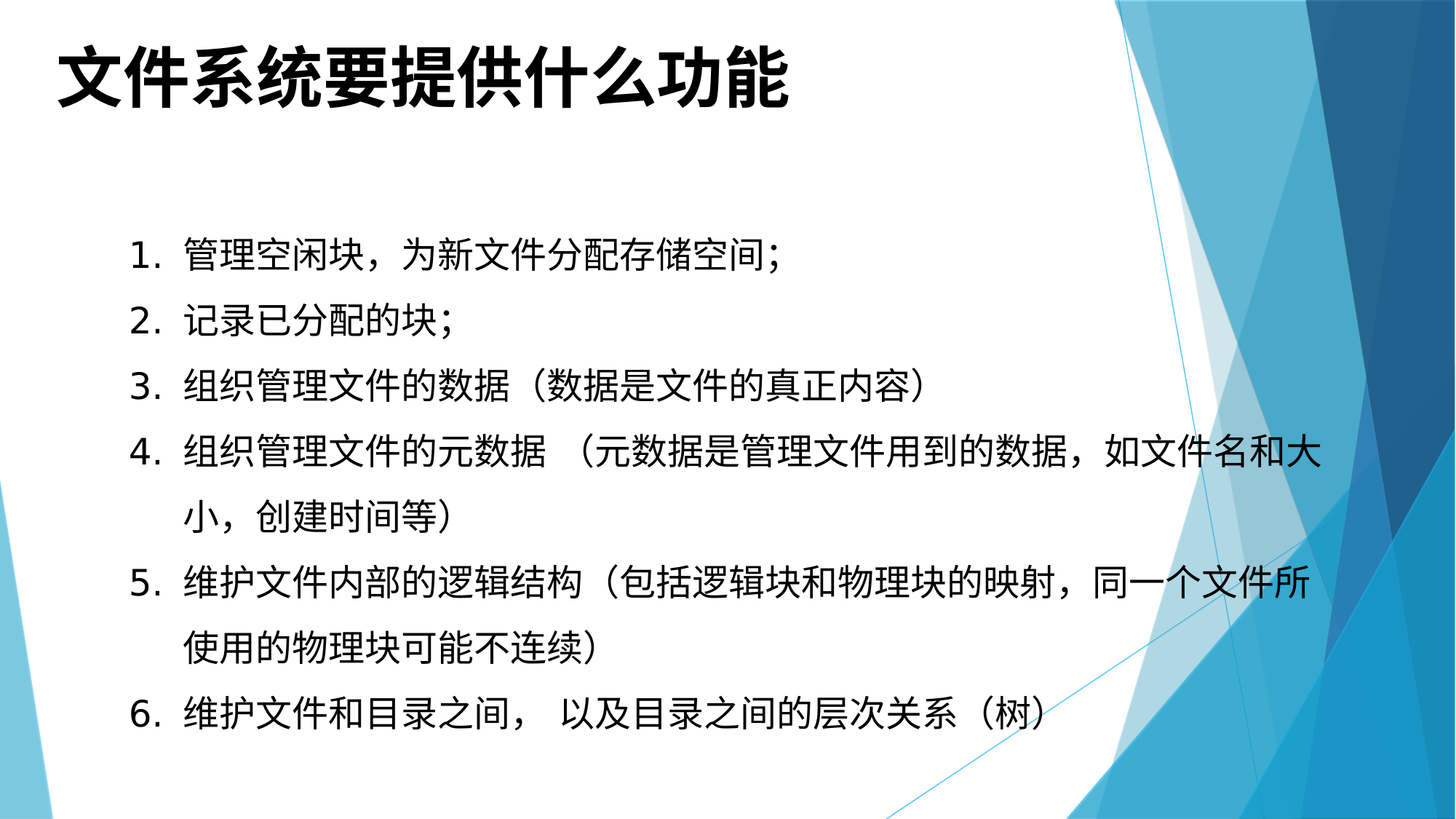

# 文件系统要提供什么功能
管理空闲块，为新文件分配存储空间；
记录已分配的块；
组织管理文件的数据（数据是文件的真正内容）
组织管理文件的元数据 （元数据是管理文件用到的数据，如文件名和大小，创建时间等）
维护文件内部的逻辑结构（包括逻辑块和物理块的映射，同一个文件所使用的物理块可能不连续）
维护文件和目录之间， 以及目录之间的层次关系（树）